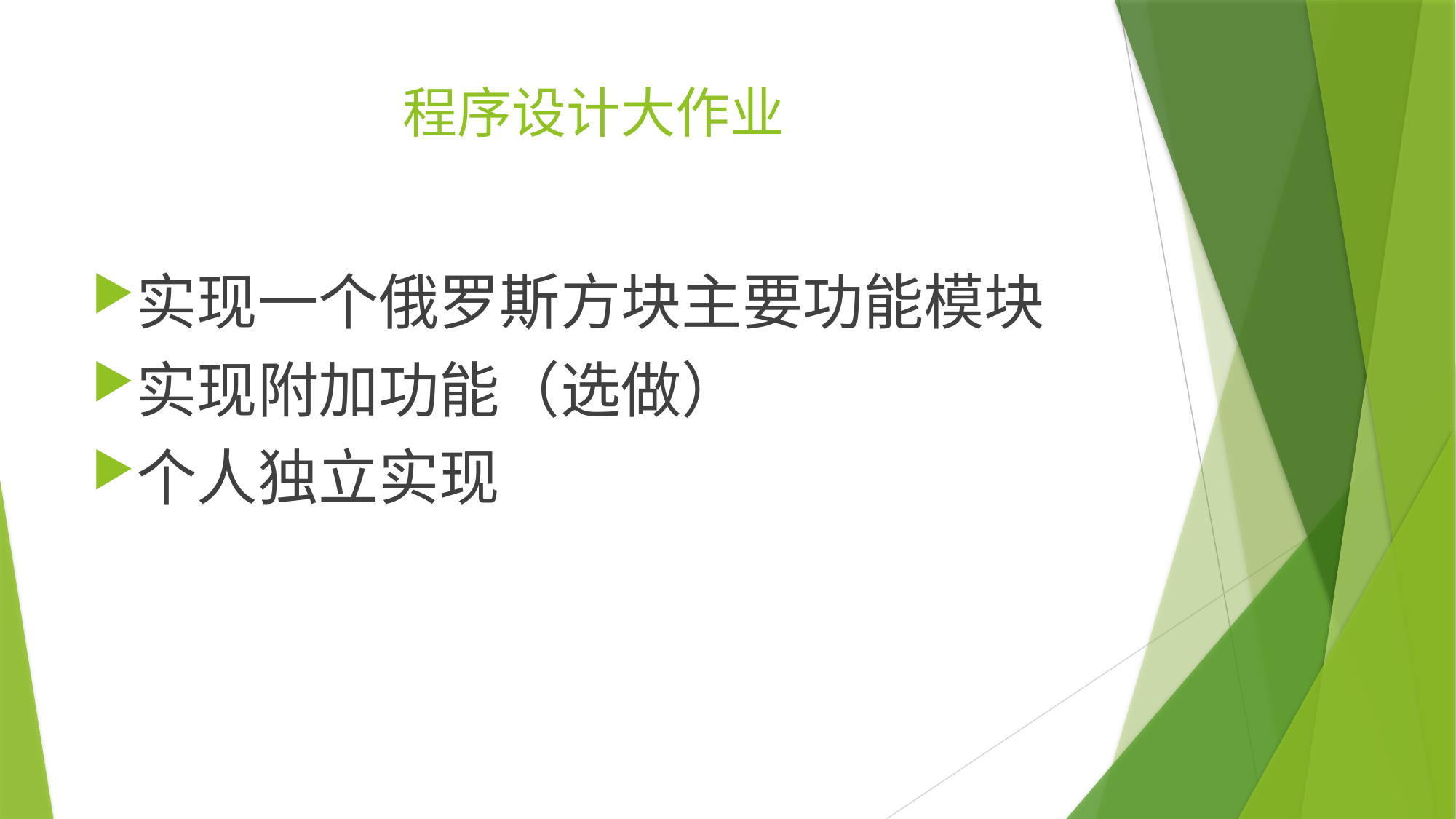

# 程序设计大作业
实现一个俄罗斯方块主要功能模块
实现附加功能（选做）
个人独立实现